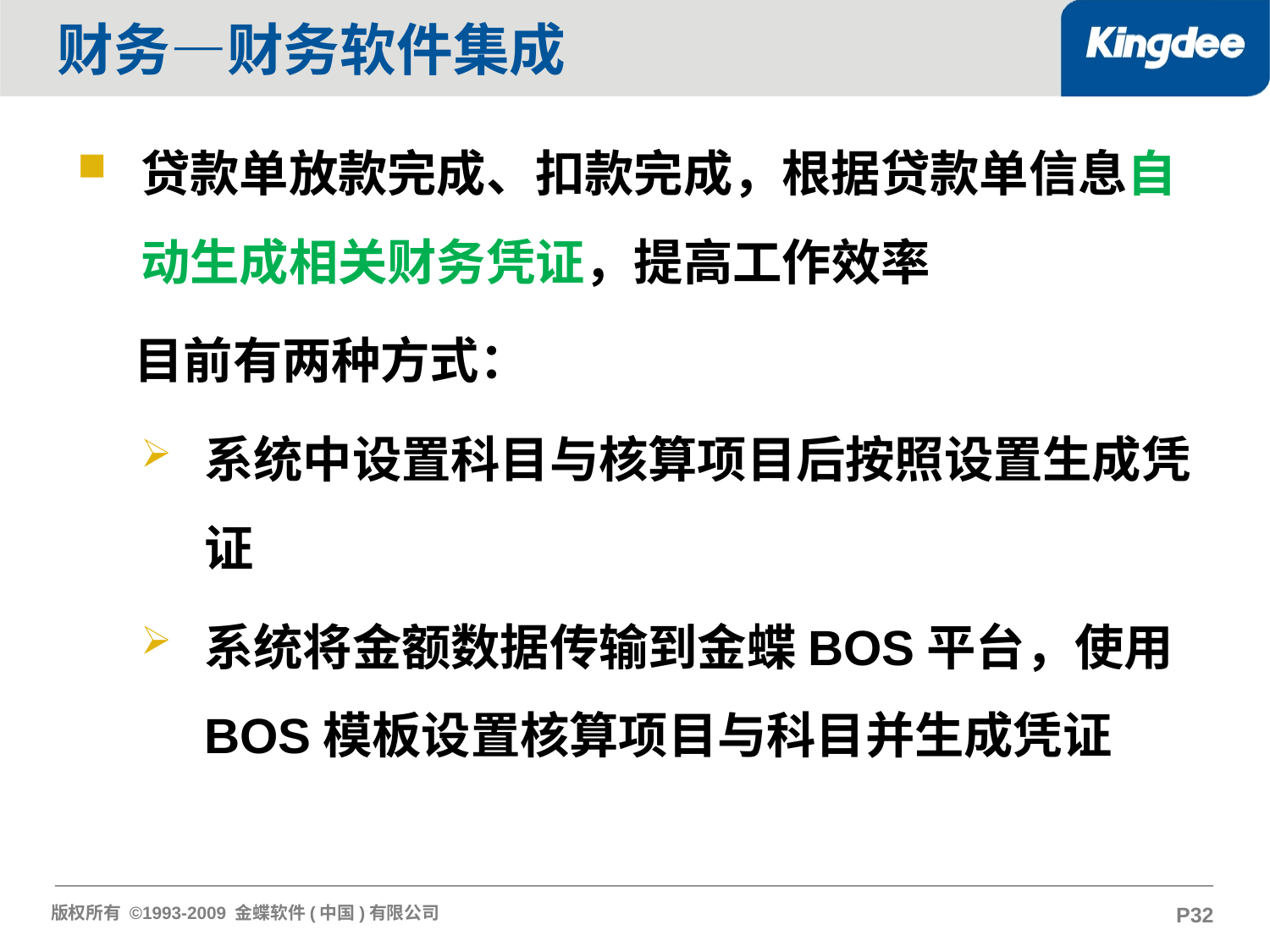

财务—财务软件集成
贷款单放款完成、扣款完成，根据贷款单信息自动生成相关财务凭证，提高工作效率
    目前有两种方式：
系统中设置科目与核算项目后按照设置生成凭证
系统将金额数据传输到金蝶BOS平台，使用BOS模板设置核算项目与科目并生成凭证